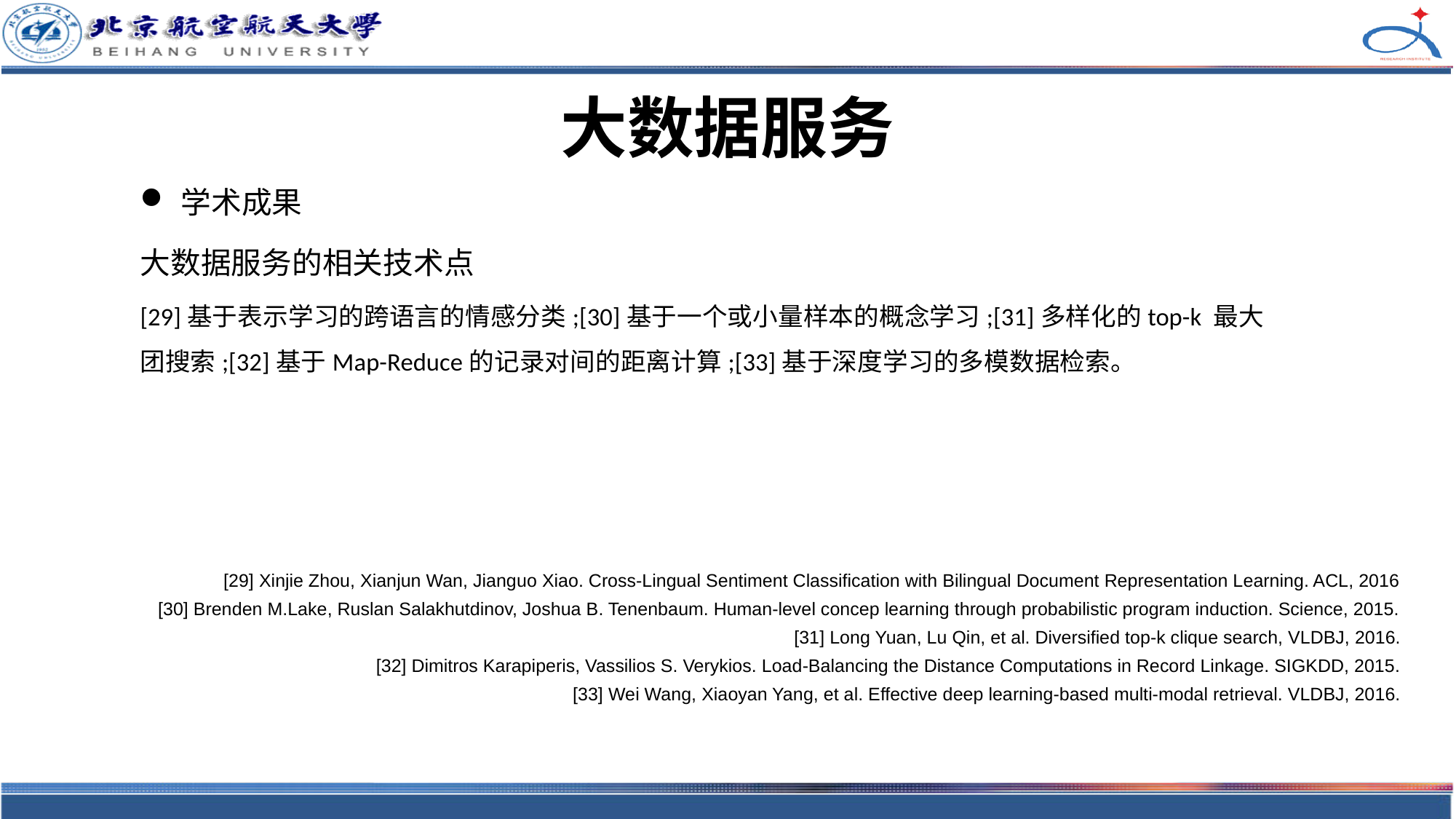

# 大数据服务

学术成果
大数据服务的相关技术点
[29]基于表示学习的跨语言的情感分类;[30]基于一个或小量样本的概念学习;[31]多样化的top-k 最大团搜索;[32]基于Map-Reduce的记录对间的距离计算;[33]基于深度学习的多模数据检索。

[29] Xinjie Zhou, Xianjun Wan, Jianguo Xiao. Cross-Lingual Sentiment Classification with Bilingual Document Representation Learning. ACL, 2016
[30] Brenden M.Lake, Ruslan Salakhutdinov, Joshua B. Tenenbaum. Human-level concep learning through probabilistic program induction. Science, 2015.
[31] Long Yuan, Lu Qin, et al. Diversified top-k clique search, VLDBJ, 2016.
[32] Dimitros Karapiperis, Vassilios S. Verykios. Load-Balancing the Distance Computations in Record Linkage. SIGKDD, 2015.
[33] Wei Wang, Xiaoyan Yang, et al. Effective deep learning-based multi-modal retrieval. VLDBJ, 2016.